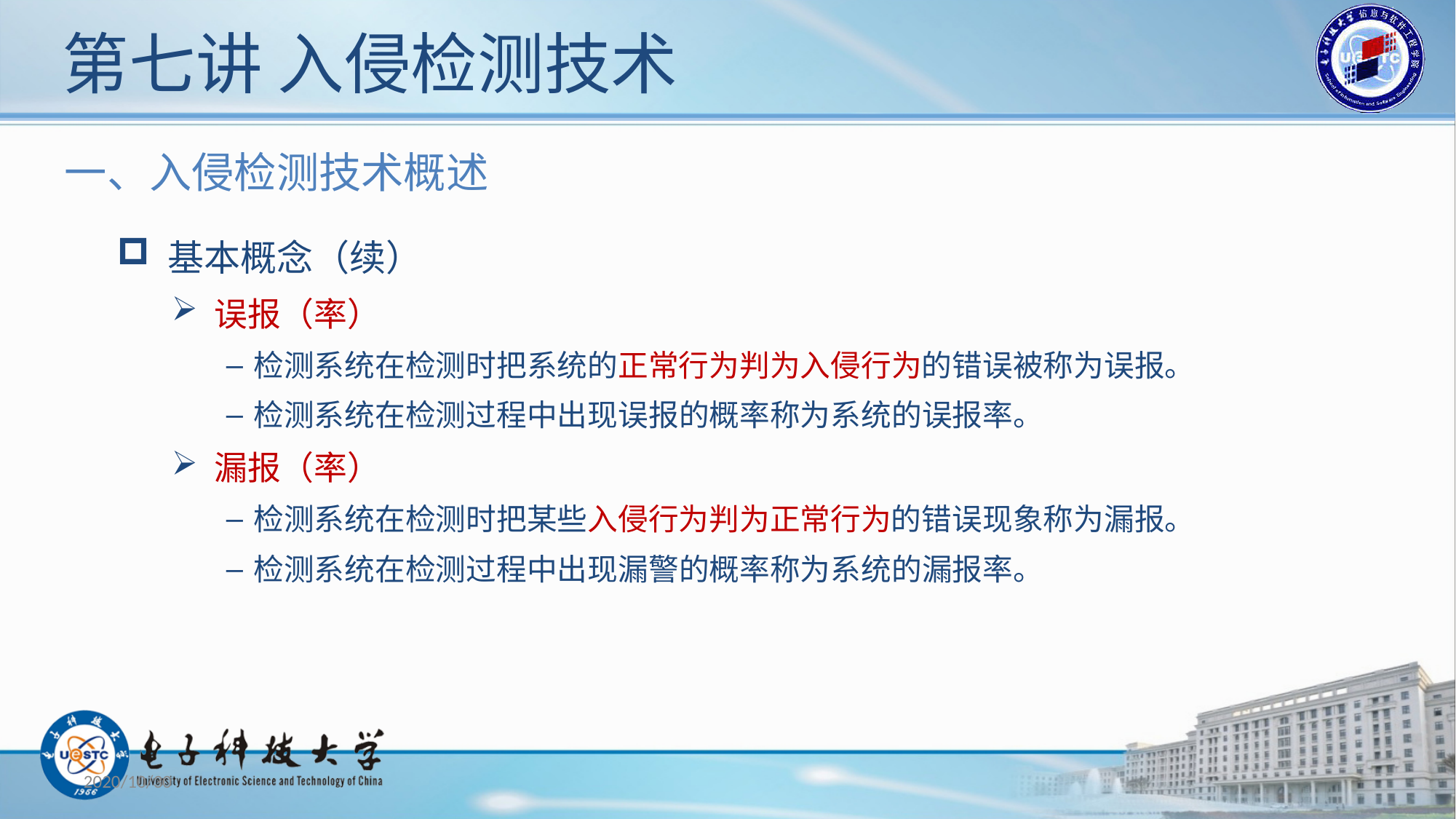

# 第七讲 入侵检测技术
一、入侵检测技术概述
 基本概念（续）
 误报（率）
检测系统在检测时把系统的正常行为判为入侵行为的错误被称为误报。
检测系统在检测过程中出现误报的概率称为系统的误报率。
 漏报（率）
检测系统在检测时把某些入侵行为判为正常行为的错误现象称为漏报。
检测系统在检测过程中出现漏警的概率称为系统的漏报率。

2020/10/30